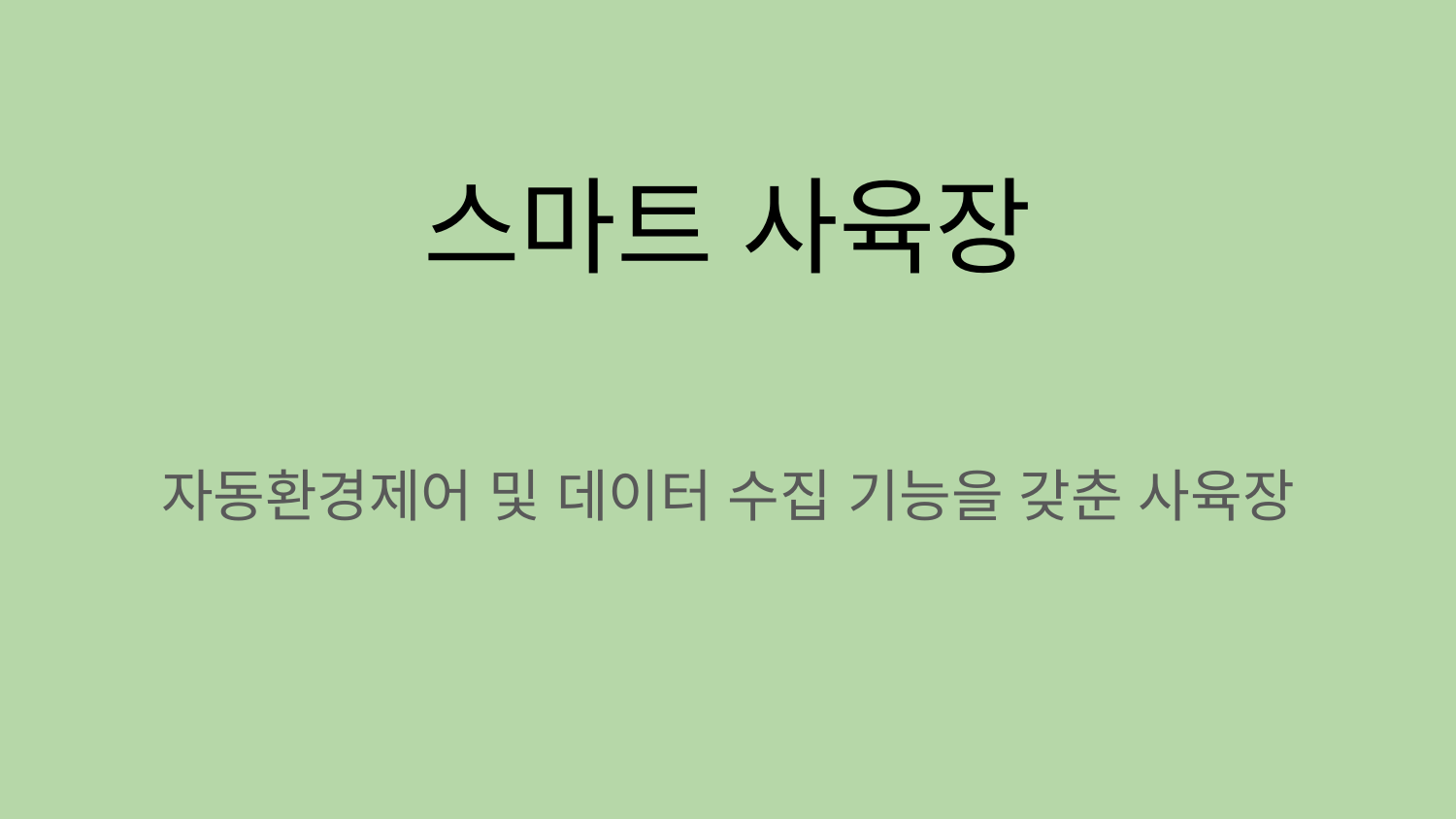

# 스마트 사육장
자동환경제어 및 데이터 수집 기능을 갖춘 사육장